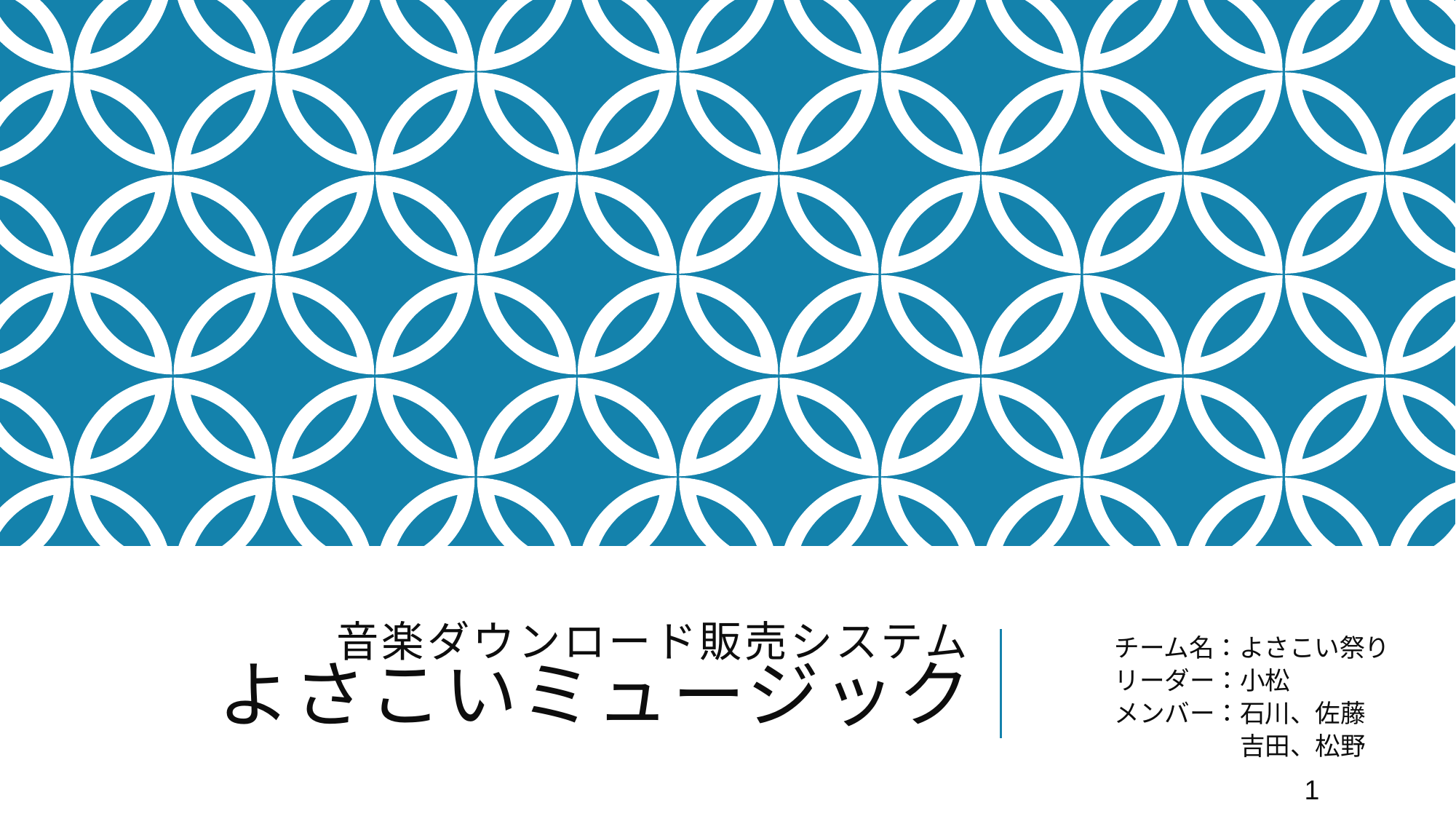

# 音楽ダウンロード販売システム よさこいミュージック

チーム名：よさこい祭り
リーダー：小松
メンバー：石川、佐藤
　　　　　吉田、松野
1